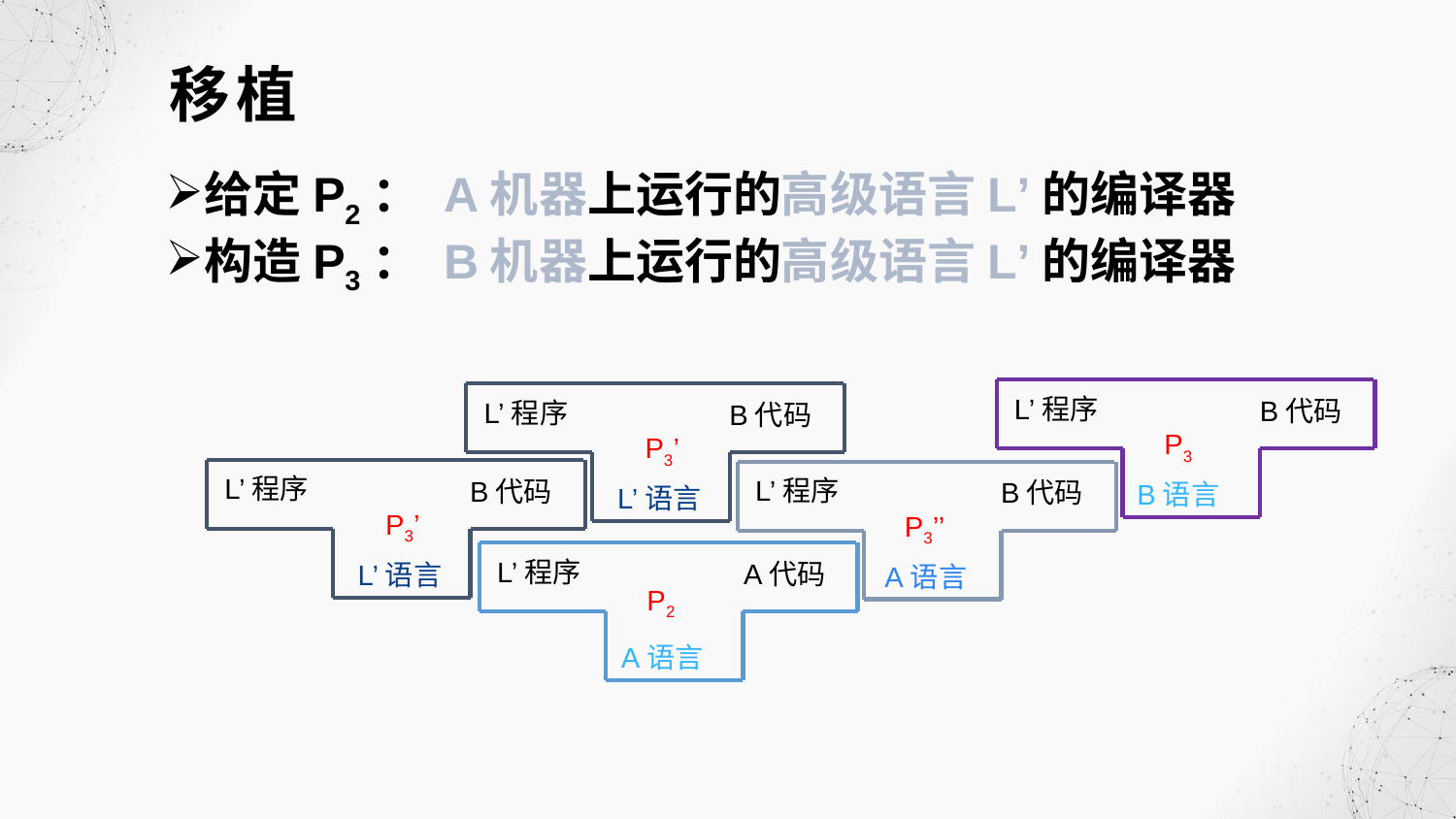

移植
给定P2： A机器上运行的高级语言L’的编译器
构造P3： B机器上运行的高级语言L’的编译器
L’程序
B代码
B语言
P3
L’程序
B代码
L’语言
P3’
L’程序
B代码
L’语言
P3’
L’程序
B代码
A语言
P3’’
L’程序
A代码
A语言
P2